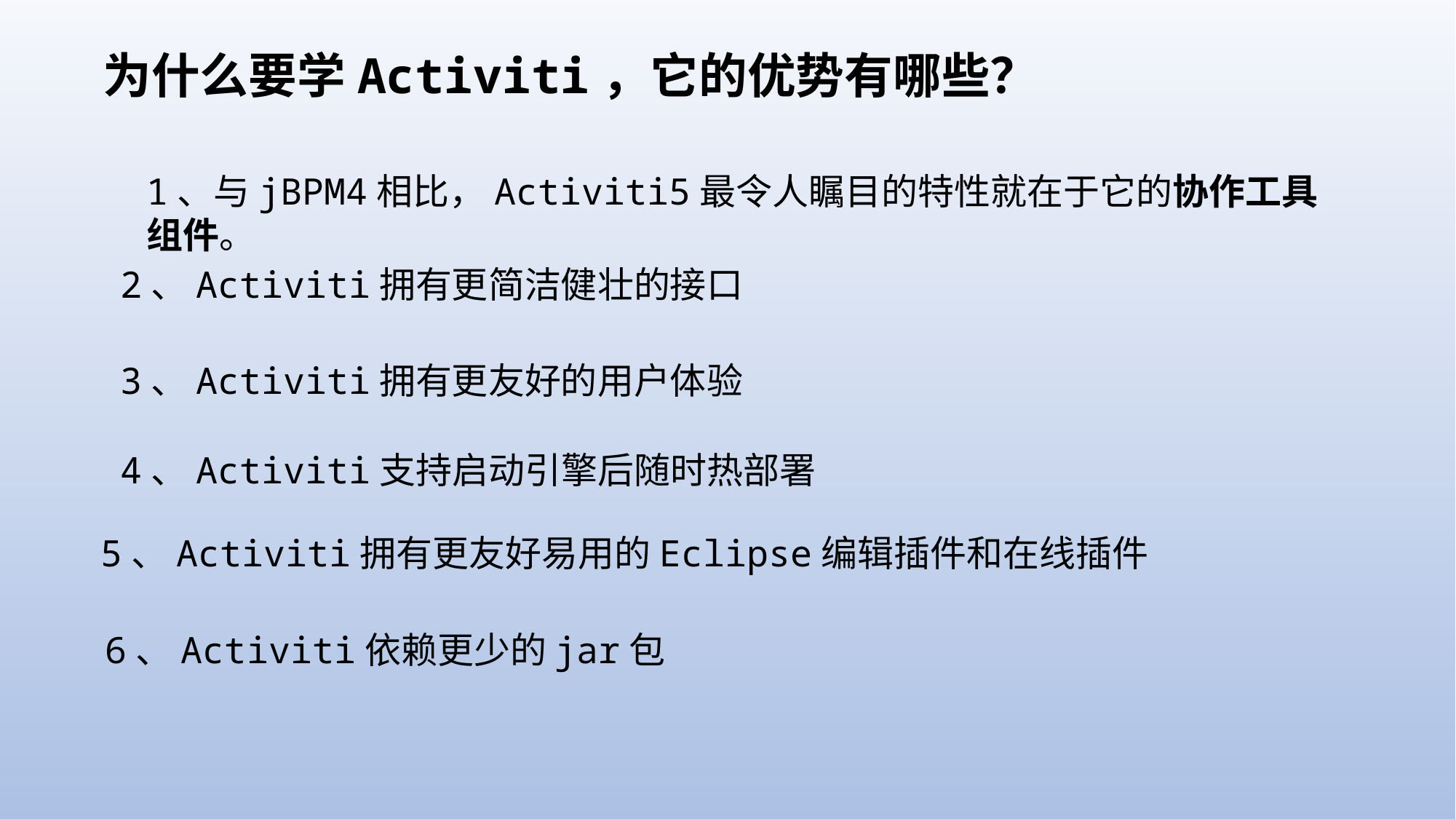

为什么要学Activiti，它的优势有哪些？
1、与jBPM4相比，Activiti5最令人瞩目的特性就在于它的协作工具组件。
2、Activiti拥有更简洁健壮的接口
3、Activiti拥有更友好的用户体验
4、Activiti支持启动引擎后随时热部署
5、Activiti拥有更友好易用的Eclipse编辑插件和在线插件
6、Activiti依赖更少的jar包